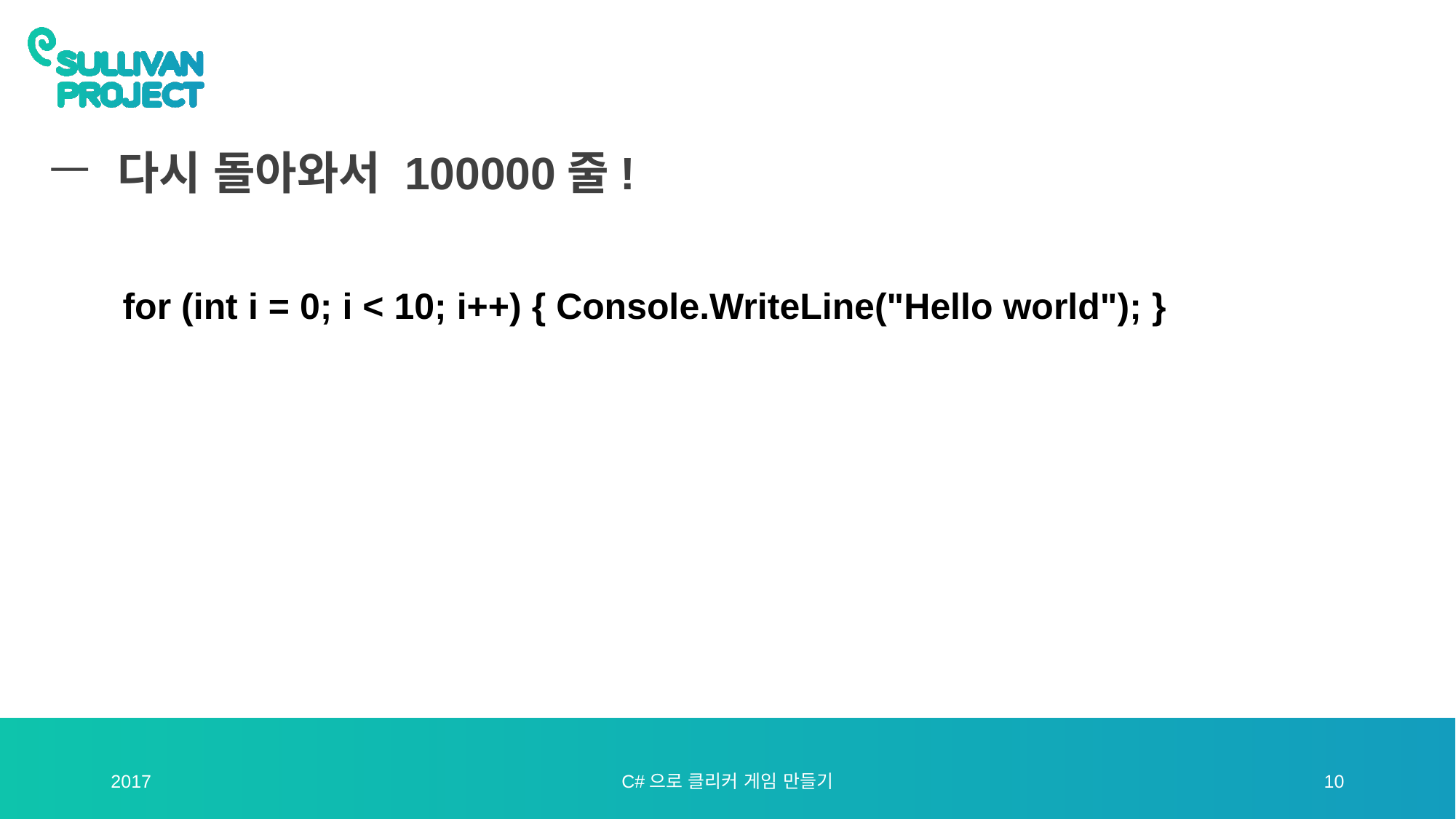

# 다시 돌아와서 100000줄!
for (int i = 0; i < 10; i++) { Console.WriteLine("Hello world"); }
Console.WriteLine("Hello world");
Console.WriteLine("Hello world");
Console.WriteLine("Hello world");
Console.WriteLine("Hello world");
Console.WriteLine("Hello world"); ...
2017
C#으로 클리커 게임 만들기
10